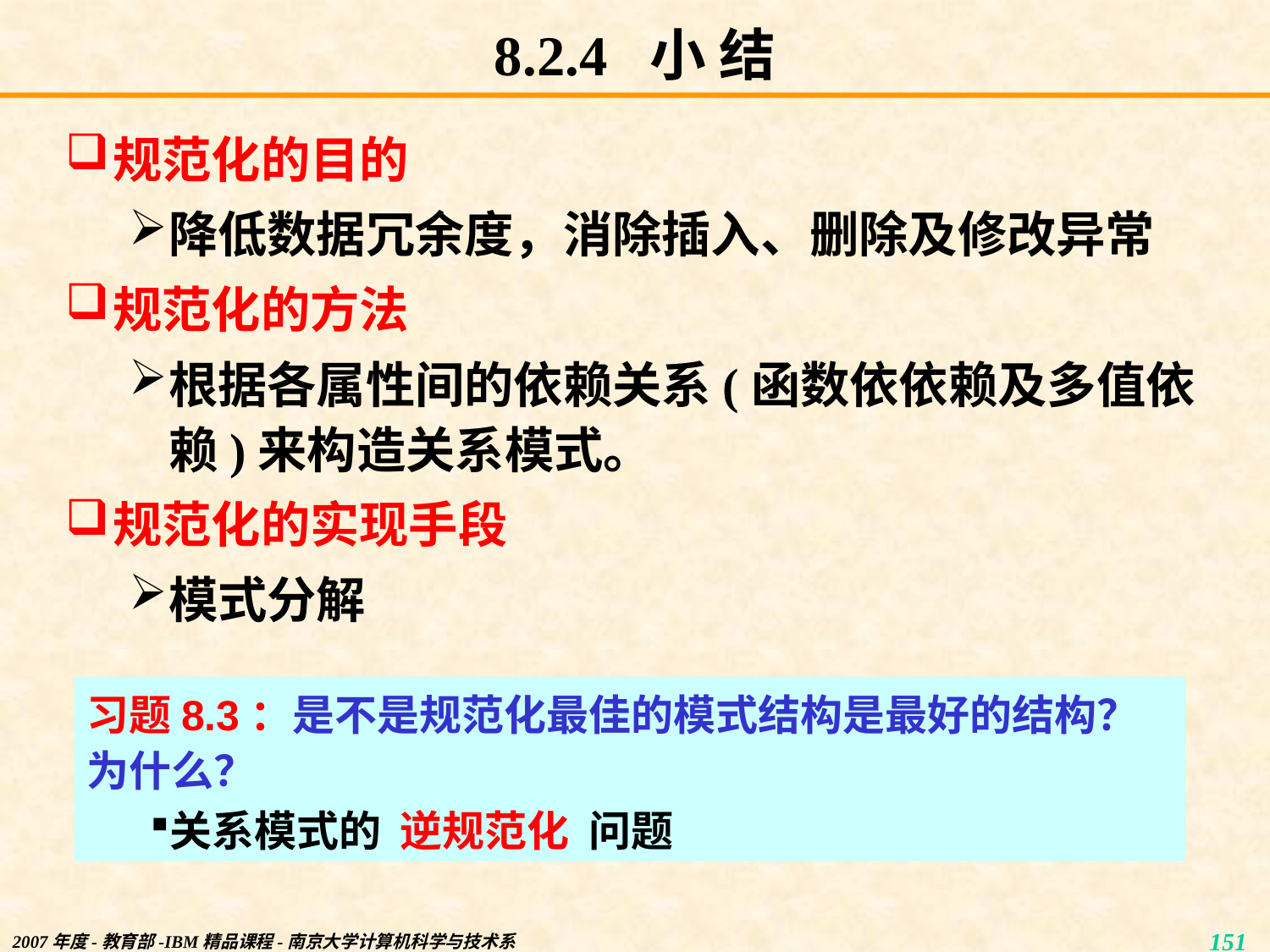

# 8.2.4  小 结
规范化的目的
降低数据冗余度，消除插入、删除及修改异常
规范化的方法
根据各属性间的依赖关系(函数依依赖及多值依赖)来构造关系模式。
规范化的实现手段
模式分解
习题8.3：是不是规范化最佳的模式结构是最好的结构？为什么？
关系模式的  逆规范化  问题
151
2007年度-教育部-IBM精品课程-南京大学计算机科学与技术系